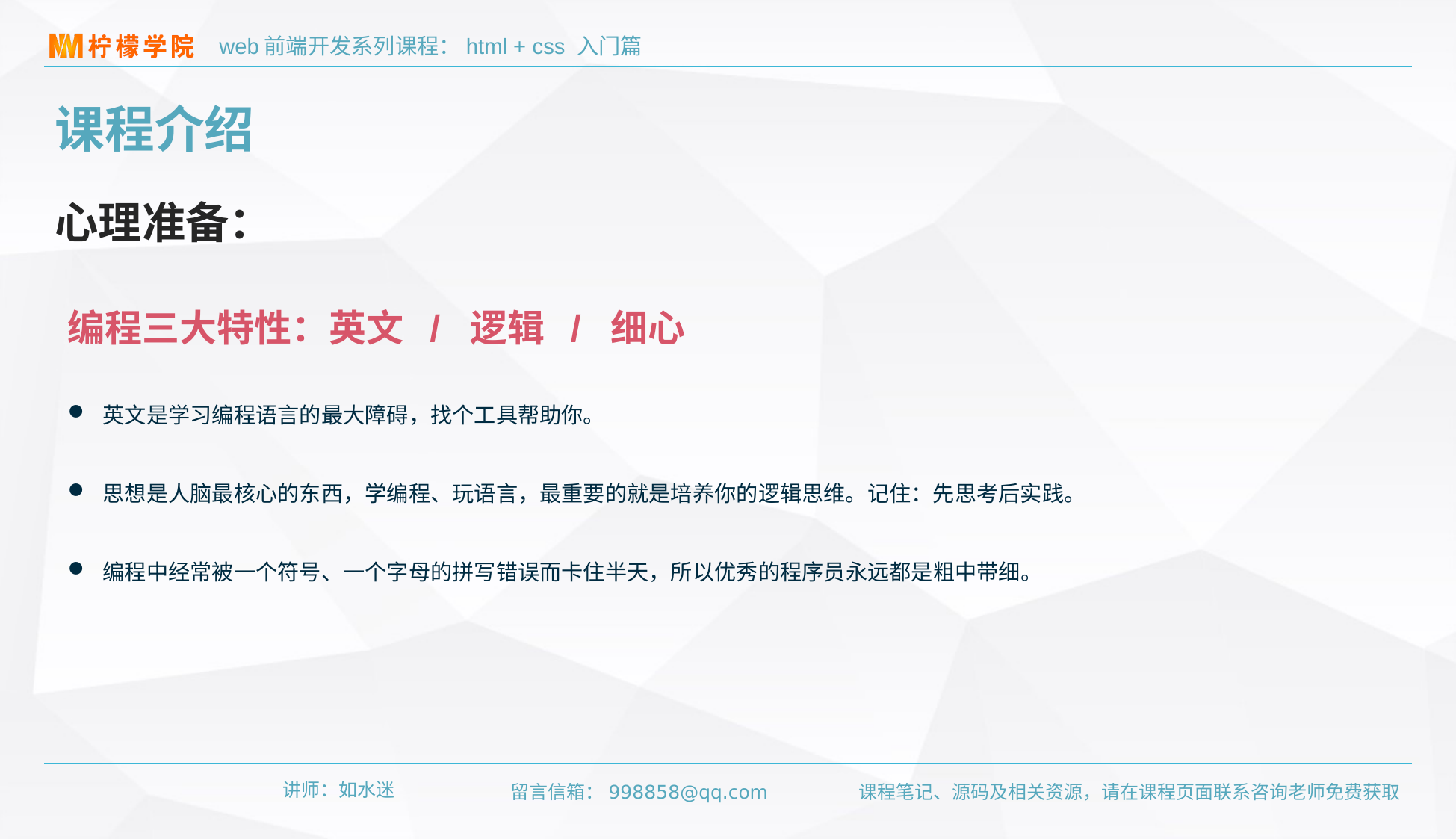

课程介绍
心理准备：
编程三大特性：英文  /  逻辑  /  细心
英文是学习编程语言的最大障碍，找个工具帮助你。
思想是人脑最核心的东西，学编程、玩语言，最重要的就是培养你的逻辑思维。记住：先思考后实践。
编程中经常被一个符号、一个字母的拼写错误而卡住半天，所以优秀的程序员永远都是粗中带细。